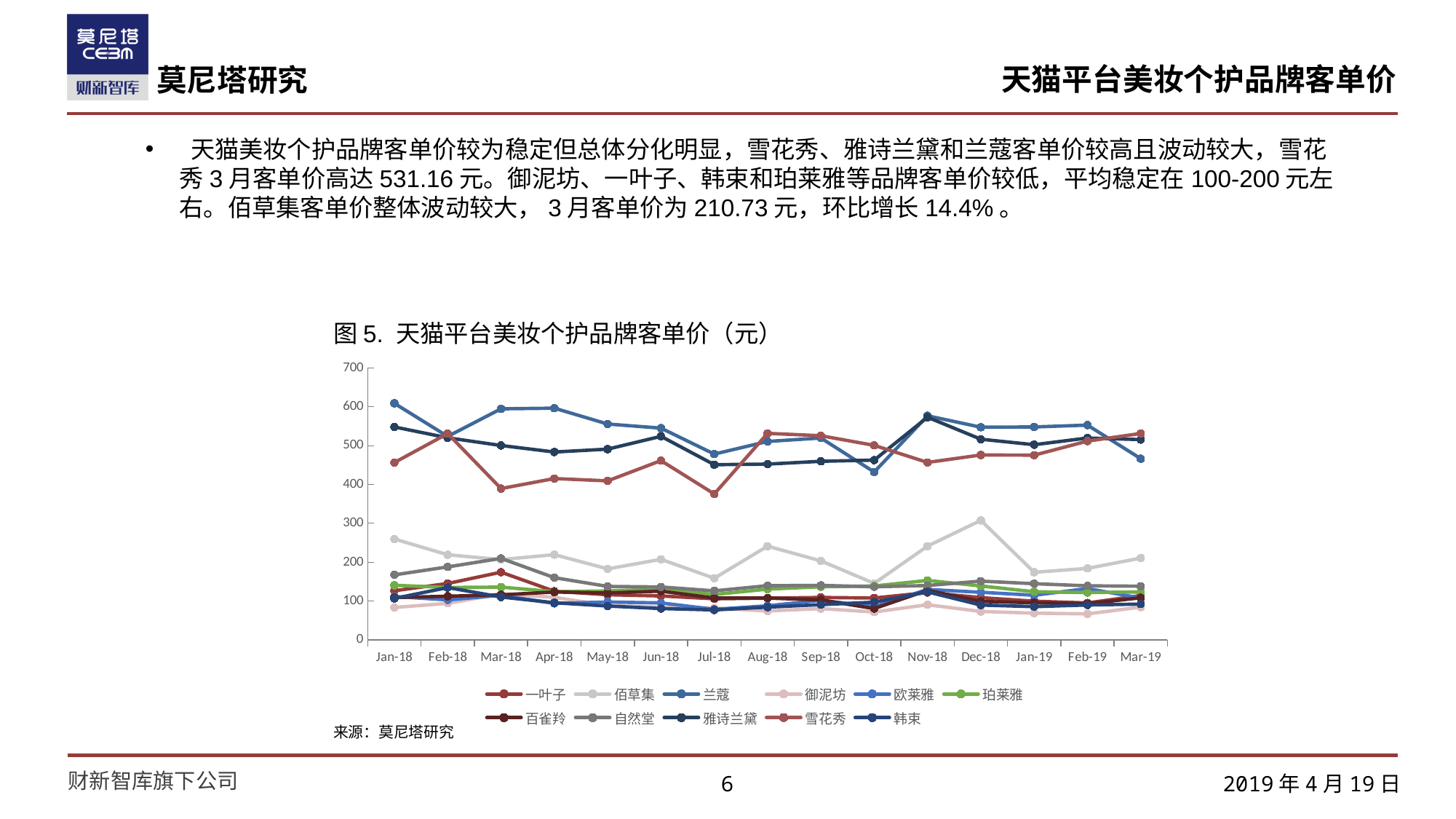

# 天猫平台美妆个护品牌客单价
 天猫美妆个护品牌客单价较为稳定但总体分化明显，雪花秀、雅诗兰黛和兰蔻客单价较高且波动较大，雪花秀3月客单价高达531.16元。御泥坊、一叶子、韩束和珀莱雅等品牌客单价较低，平均稳定在100-200元左右。佰草集客单价整体波动较大，3月客单价为210.73元，环比增长14.4%。
图5. 天猫平台美妆个护品牌客单价（元）

### Chart

| Category | 一叶子 | 佰草集 | 兰蔻 | 御泥坊 | 欧莱雅 | 珀莱雅 | 百雀羚 | 自然堂 | 雅诗兰黛 | 雪花秀 | 韩束 |
|---|---|---|---|---|---|---|---|---|---|---|---|
| 43101.0 | 126.7489635614985 | 259.9099916271281 | 608.6483200274281 | 83.75855497669316 | 111.9238167513518 | 140.870444404426 | 109.2608368660002 | 167.6554774128233 | 547.933801036763 | 456.4693829532752 | 107.0536852523607 |
| 43132.0 | 145.432823424276 | 219.2267549207454 | 523.599642645737 | 94.34355493373512 | 103.3404558635803 | 135.0728954884804 | 112.6829899179918 | 188.1132822472634 | 520.0975196750221 | 530.9419796288196 | 134.9540948800947 |
| 43160.0 | 174.4405403994978 | 206.7920932073978 | 594.6194457397908 | 118.8008936781805 | 115.1673029787798 | 136.1599232458341 | 116.183478970464 | 209.9600456108148 | 500.3135285015197 | 389.5417802503477 | 110.7079313181503 |
| 43191.0 | 125.496997415105 | 219.5973956997912 | 596.2677235604968 | 109.8090863037672 | 94.21637924870481 | 124.4012004296275 | 123.5558158174604 | 160.4479559325394 | 483.5711876634502 | 415.3658646531808 | 95.89847568279261 |
| 43221.0 | 116.4295754276743 | 182.9986275733001 | 555.461332471971 | 88.59151675841846 | 97.76947420354365 | 126.3101303714917 | 121.0112700514827 | 137.8929750830678 | 490.9090472474035 | 409.3718398396576 | 87.47174941466459 |
| 43252.0 | 113.3662799305413 | 207.4770385102151 | 544.9547861655893 | 84.56706040797737 | 95.42609147482801 | 131.0730544446303 | 125.7062929913981 | 136.4708786680311 | 523.9063102700096 | 461.4232275546708 | 80.9366674949217 |
| 43282.0 | 106.0250722683833 | 158.8908083506481 | 478.1725875075043 | 82.22780799798245 | 78.92680541402433 | 117.0706184837564 | 107.8835150467808 | 126.4561068619872 | 450.8959540192372 | 375.7059312503055 | 77.39886675441136 |
| 43313.0 | 107.691132471454 | 241.3081760427217 | 510.7622825497255 | 74.7416745842195 | 88.07040896173959 | 130.9767635021413 | 107.9699328134407 | 139.7790368214043 | 452.4224750460726 | 531.4825671333938 | 84.57101262648267 |
| 43344.0 | 109.4668145584056 | 203.5040507180028 | 519.5274292512263 | 80.87091003784404 | 102.2526609903452 | 136.8984105187707 | 103.2088590815528 | 140.5810470050241 | 459.7002466395363 | 525.4462406520081 | 91.00371013544107 |
| 43374.0 | 108.0548616039744 | 145.6473529183784 | 432.0891531699831 | 72.1225263113593 | 85.72576697394517 | 139.0170841348584 | 80.8290036517326 | 136.9937946935172 | 462.7207336237592 | 500.6917928044421 | 97.34056242693156 |
| 43405.0 | 122.114649241965 | 241.4358732794973 | 576.714693752001 | 90.75316956079148 | 130.0902731955963 | 153.265782908423 | 127.8165016929717 | 140.1794831441259 | 572.99005705186 | 456.7609270295842 | 123.8085454781495 |
| 43435.0 | 109.0413951769534 | 307.7748691099477 | 547.2462935275594 | 73.4925343551797 | 122.9111589719604 | 139.1276553620616 | 99.27991511990126 | 151.4426924337143 | 516.4215117862674 | 475.8495925942356 | 89.9333682992673 |
| 43466.0 | 99.8657244267402 | 174.2611949475607 | 547.9883689758336 | 69.18558834822763 | 115.1818711182592 | 124.1692114404976 | 95.7916488693273 | 144.8236802553976 | 502.3204874235318 | 475.4092665901478 | 85.95989942207537 |
| 43497.0 | 95.4339298644456 | 184.185403257402 | 552.682847042506 | 67.24633537541119 | 132.3991058297148 | 122.0531962035399 | 93.37441621226895 | 139.4195497213579 | 519.6020777500075 | 511.6453728443041 | 90.14226118948226 |
| 43525.0 | 114.3136613494876 | 210.7275208104288 | 466.3808238090731 | 84.673181166103 | 107.8849601509268 | 123.589189564275 | 108.7561674503208 | 138.4271162159763 | 515.4993270524899 | 531.162582134612 | 92.49503938732998 |
来源：莫尼塔研究
6
2019年4月19日